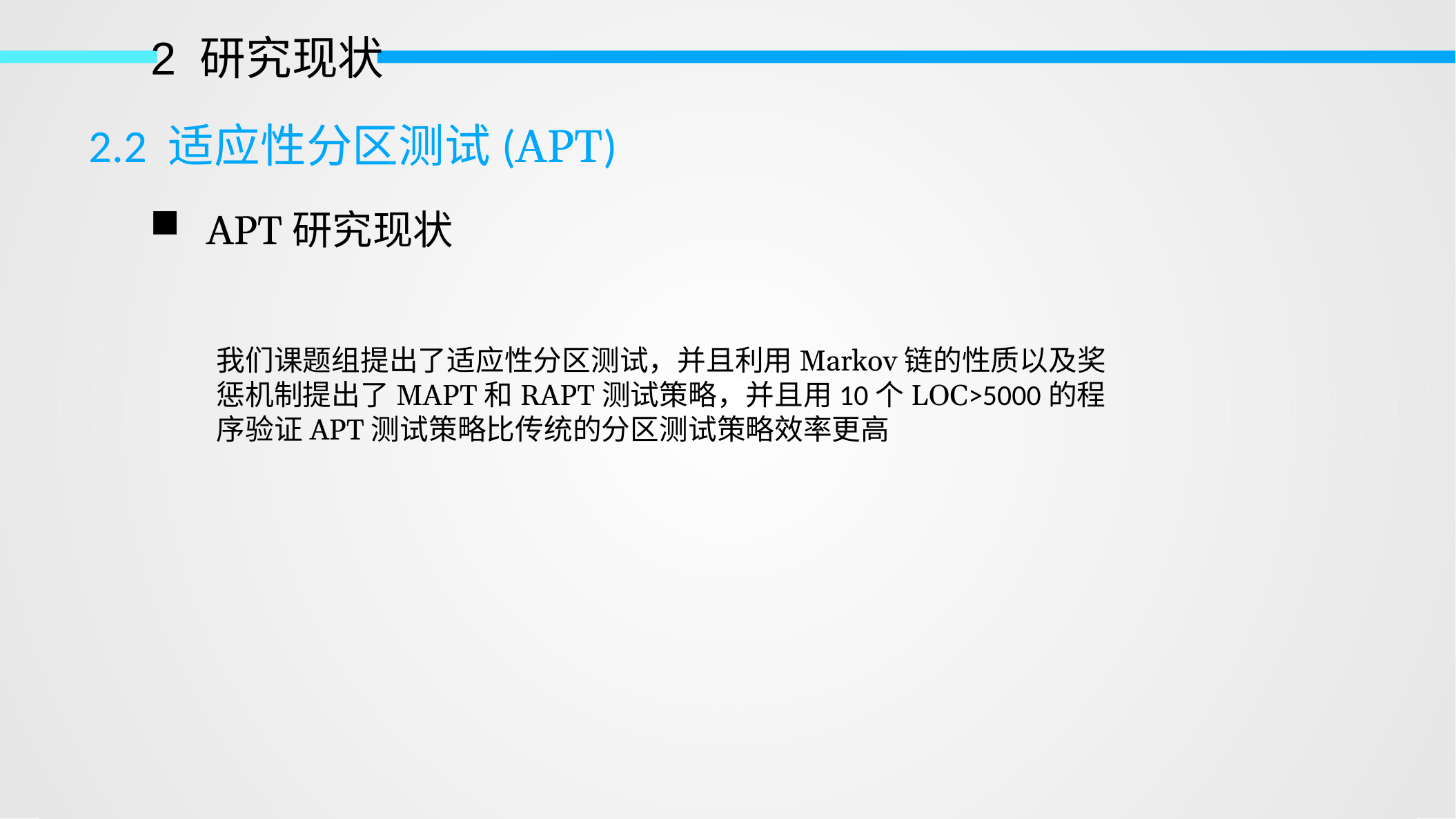

2 研究现状

2.2 适应性分区测试(APT)
 APT研究现状
我们课题组提出了适应性分区测试，并且利用Markov链的性质以及奖惩机制提出了MAPT和RAPT测试策略，并且用10个LOC>5000的程序验证APT测试策略比传统的分区测试策略效率更高